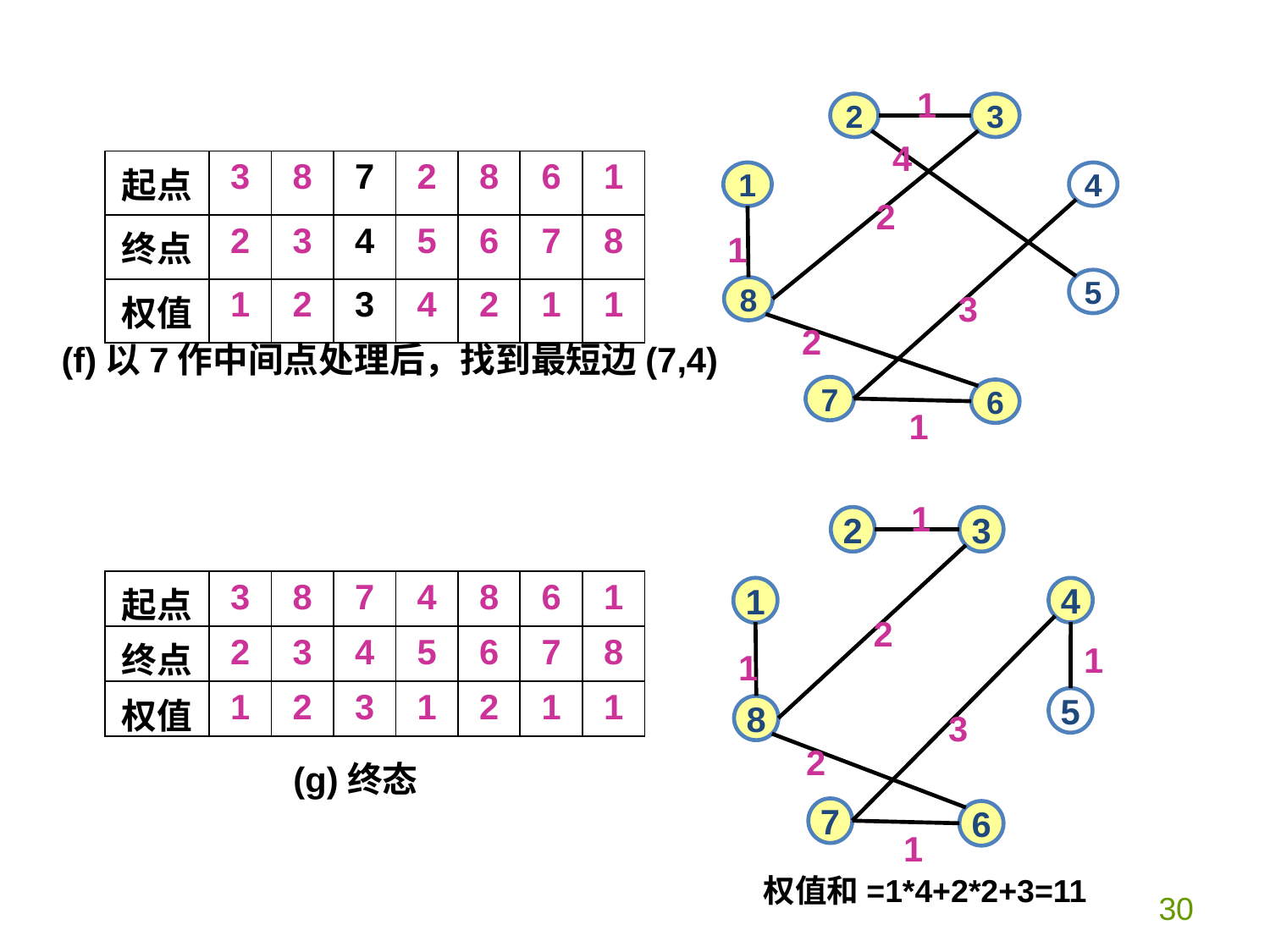

1
2
3
4
1
4
2
1
5
8
3
2
7
6
1
| 起点 | 3 | 8 | 7 | 2 | 8 | 6 | 1 |
| --- | --- | --- | --- | --- | --- | --- | --- |
| 终点 | 2 | 3 | 4 | 5 | 6 | 7 | 8 |
| 权值 | 1 | 2 | 3 | 4 | 2 | 1 | 1 |
(f)以7作中间点处理后，找到最短边(7,4)
1
2
3
1
4
2
1
1
5
8
3
2
7
6
1
| 起点 | 3 | 8 | 7 | 4 | 8 | 6 | 1 |
| --- | --- | --- | --- | --- | --- | --- | --- |
| 终点 | 2 | 3 | 4 | 5 | 6 | 7 | 8 |
| 权值 | 1 | 2 | 3 | 1 | 2 | 1 | 1 |
(g)终态
权值和=1*4+2*2+3=11
30